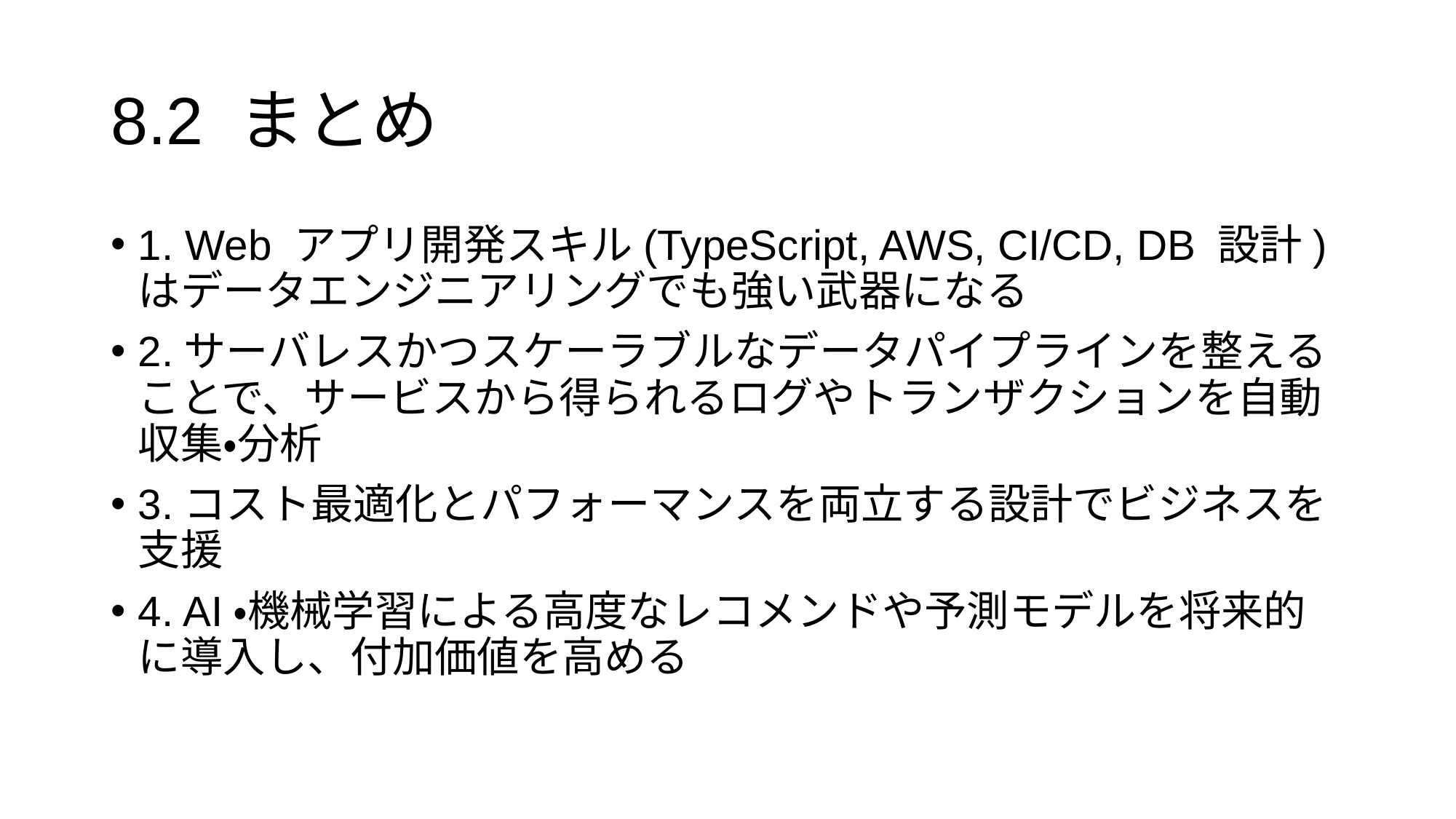

# 8.2 まとめ
1. Web アプリ開発スキル(TypeScript, AWS, CI/CD, DB 設計) はデータエンジニアリングでも強い武器になる
2.サーバレスかつスケーラブルなデータパイプラインを整えることで、サービスから得られるログやトランザクションを自動収集・分析
3.コスト最適化とパフォーマンスを両立する設計でビジネスを支援
4. AI・機械学習による高度なレコメンドや予測モデルを将来的に導入し、付加価値を高める